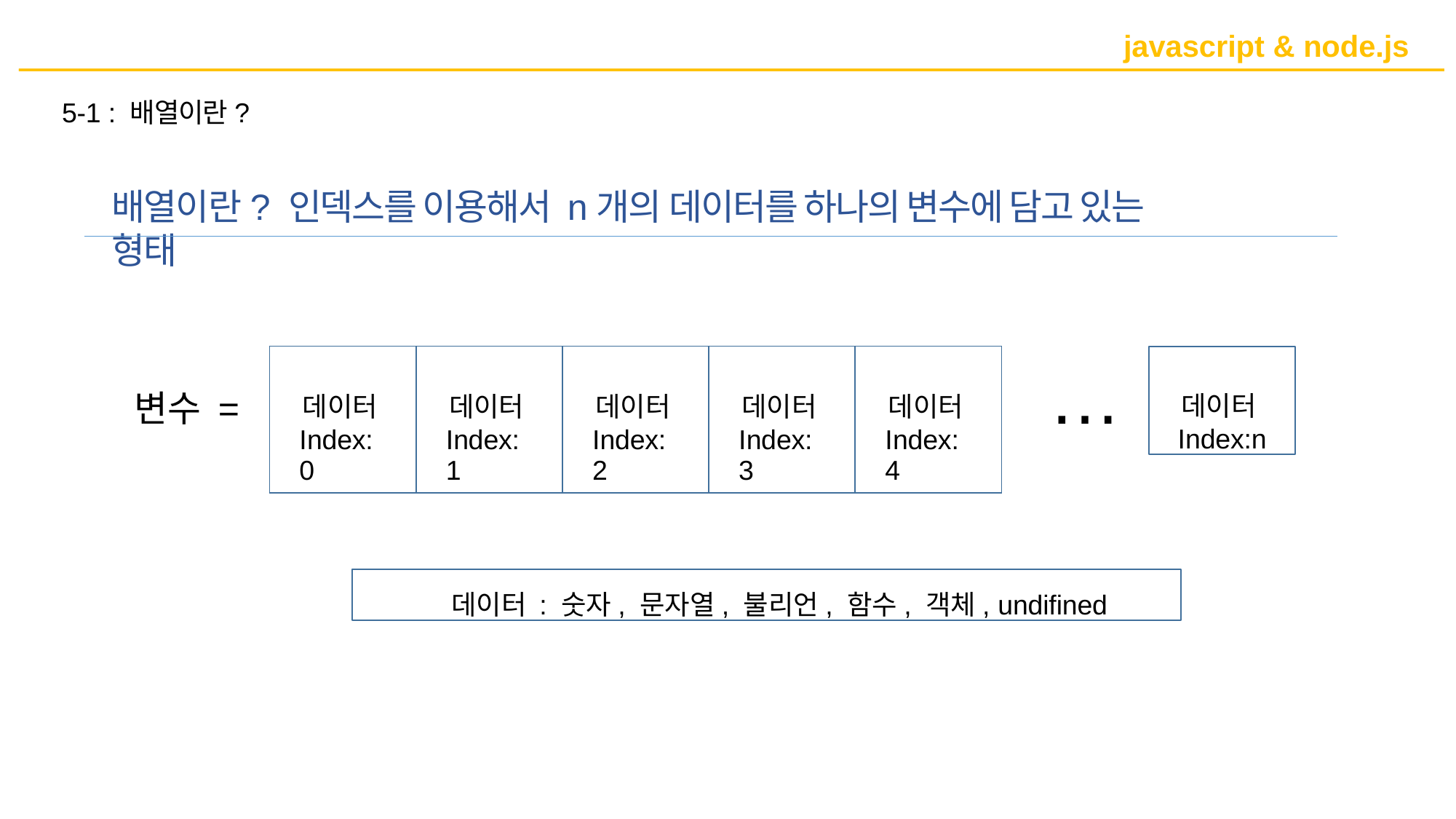

javascript & node.js

5-1 : 배열이란?

배열이란? 인덱스를 이용해서 n개의 데이터를 하나의 변수에 담고 있는 형태

| 데이터 Index:0 | 데이터 Index:1 | 데이터 Index:2 | 데이터 Index:3 | 데이터 Index:4 |
| --- | --- | --- | --- | --- |

데이터  Index:n
…
변수 =
데이터 : 숫자, 문자열, 불리언, 함수, 객체, undifined